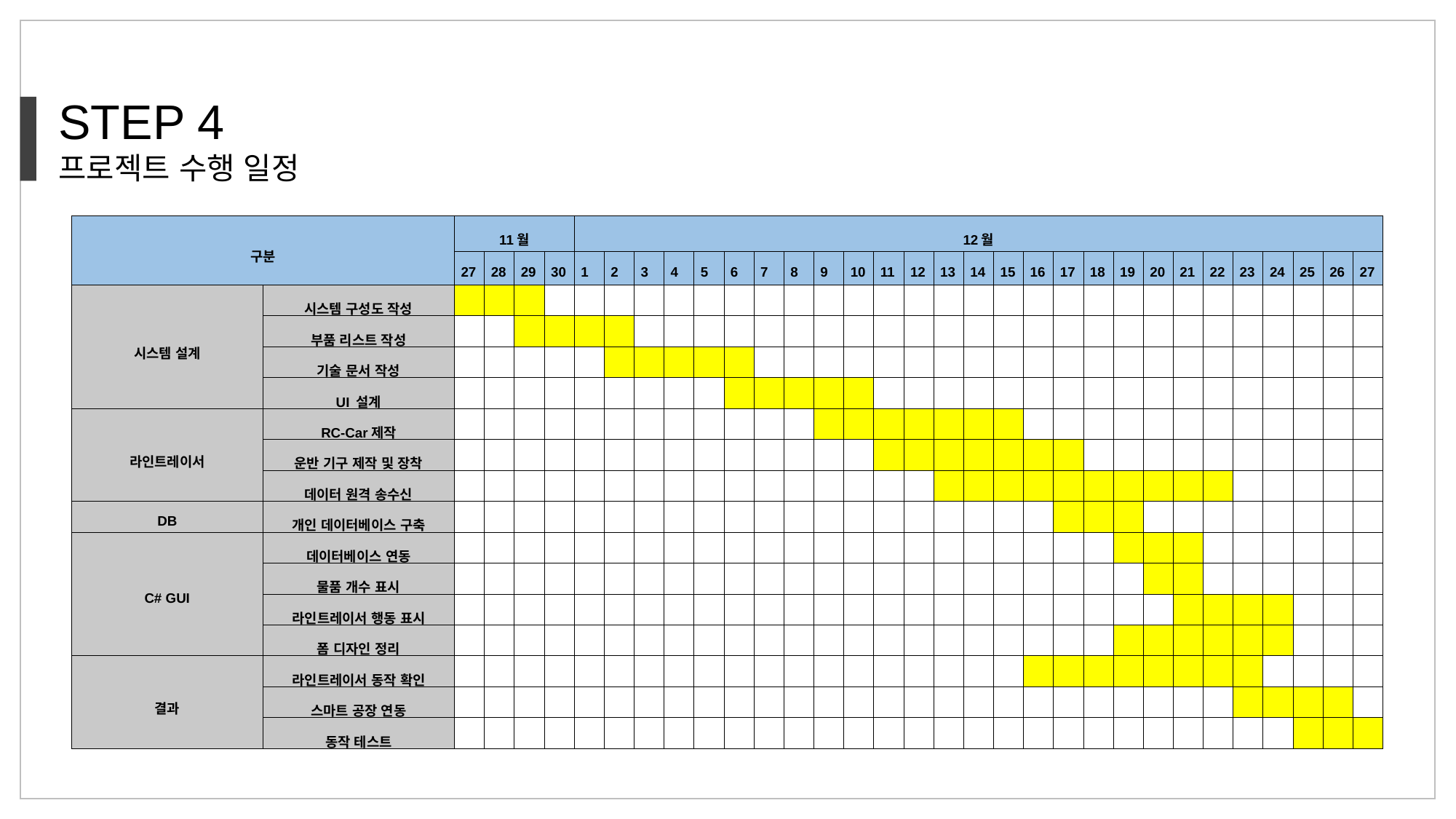

STEP 4
프로젝트 수행 일정

| 구분 |  | 11월 |  |  |  | 12월 |  |  |  |  |  |  |  |  |  |  |  |  |  |  |  |  |  |  |  |  |  |  |  |  |  |  |
| --- | --- | --- | --- | --- | --- | --- | --- | --- | --- | --- | --- | --- | --- | --- | --- | --- | --- | --- | --- | --- | --- | --- | --- | --- | --- | --- | --- | --- | --- | --- | --- | --- |
|  |  | 27 | 28 | 29 | 30 | 1 | 2 | 3 | 4 | 5 | 6 | 7 | 8 | 9 | 10 | 11 | 12 | 13 | 14 | 15 | 16 | 17 | 18 | 19 | 20 | 21 | 22 | 23 | 24 | 25 | 26 | 27 |
| 시스템 설계 | 시스템 구성도 작성 |  |  |  |  |  |  |  |  |  |  |  |  |  |  |  |  |  |  |  |  |  |  |  |  |  |  |  |  |  |  |  |
|  | 부품 리스트 작성 |  |  |  |  |  |  |  |  |  |  |  |  |  |  |  |  |  |  |  |  |  |  |  |  |  |  |  |  |  |  |  |
|  | 기술 문서 작성 |  |  |  |  |  |  |  |  |  |  |  |  |  |  |  |  |  |  |  |  |  |  |  |  |  |  |  |  |  |  |  |
|  | UI 설계 |  |  |  |  |  |  |  |  |  |  |  |  |  |  |  |  |  |  |  |  |  |  |  |  |  |  |  |  |  |  |  |
| 라인트레이서 | RC-Car제작 |  |  |  |  |  |  |  |  |  |  |  |  |  |  |  |  |  |  |  |  |  |  |  |  |  |  |  |  |  |  |  |
|  | 운반 기구 제작 및 장착 |  |  |  |  |  |  |  |  |  |  |  |  |  |  |  |  |  |  |  |  |  |  |  |  |  |  |  |  |  |  |  |
|  | 데이터 원격 송수신 |  |  |  |  |  |  |  |  |  |  |  |  |  |  |  |  |  |  |  |  |  |  |  |  |  |  |  |  |  |  |  |
| DB | 개인 데이터베이스 구축 |  |  |  |  |  |  |  |  |  |  |  |  |  |  |  |  |  |  |  |  |  |  |  |  |  |  |  |  |  |  |  |
| C# GUI | 데이터베이스 연동 |  |  |  |  |  |  |  |  |  |  |  |  |  |  |  |  |  |  |  |  |  |  |  |  |  |  |  |  |  |  |  |
|  | 물품 개수 표시 |  |  |  |  |  |  |  |  |  |  |  |  |  |  |  |  |  |  |  |  |  |  |  |  |  |  |  |  |  |  |  |
|  | 라인트레이서 행동 표시 |  |  |  |  |  |  |  |  |  |  |  |  |  |  |  |  |  |  |  |  |  |  |  |  |  |  |  |  |  |  |  |
|  | 폼 디자인 정리 |  |  |  |  |  |  |  |  |  |  |  |  |  |  |  |  |  |  |  |  |  |  |  |  |  |  |  |  |  |  |  |
| 결과 | 라인트레이서 동작 확인 |  |  |  |  |  |  |  |  |  |  |  |  |  |  |  |  |  |  |  |  |  |  |  |  |  |  |  |  |  |  |  |
|  | 스마트 공장 연동 |  |  |  |  |  |  |  |  |  |  |  |  |  |  |  |  |  |  |  |  |  |  |  |  |  |  |  |  |  |  |  |
|  | 동작 테스트 |  |  |  |  |  |  |  |  |  |  |  |  |  |  |  |  |  |  |  |  |  |  |  |  |  |  |  |  |  |  |  |